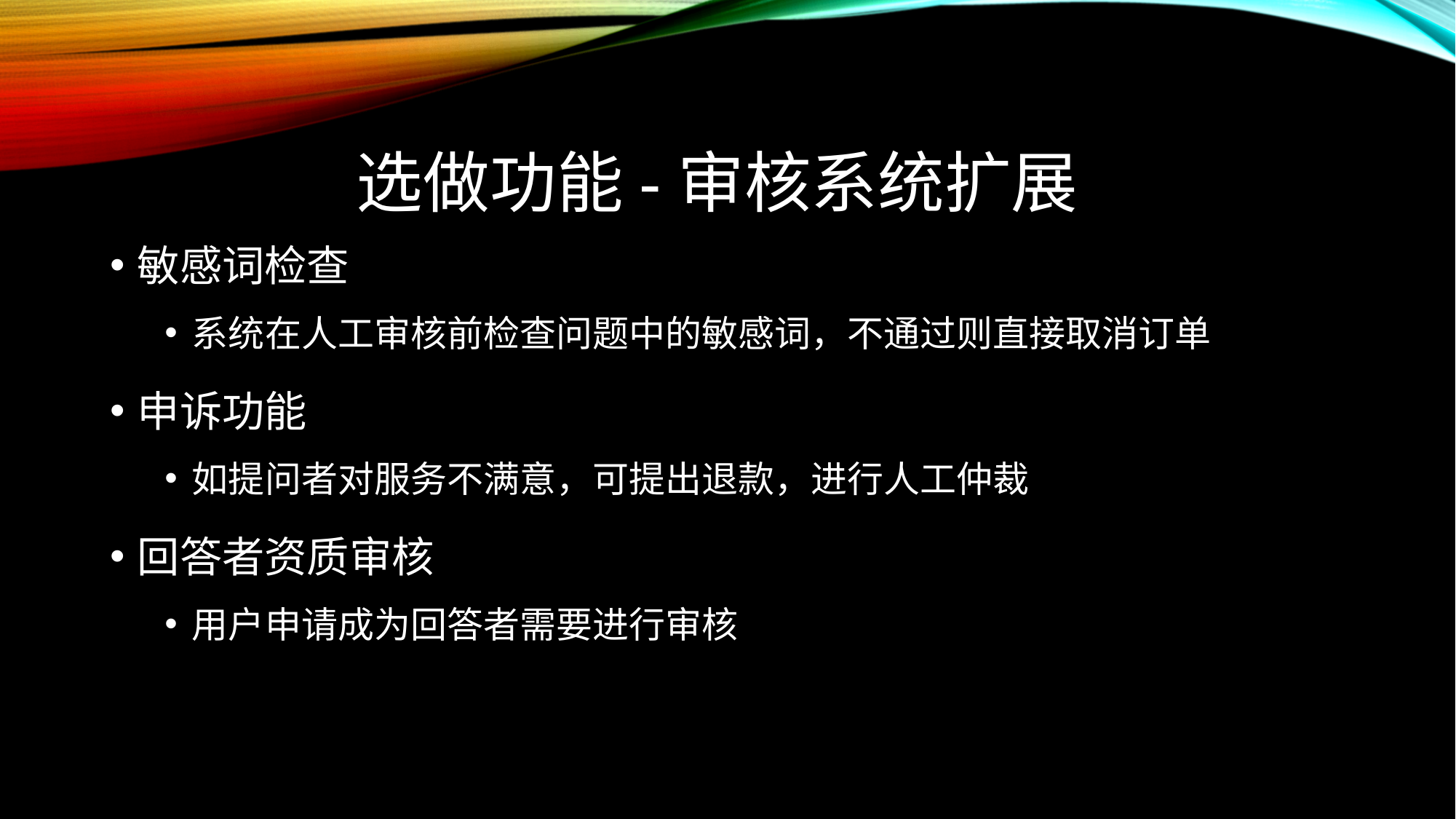

# 选做功能-审核系统扩展
敏感词检查
系统在人工审核前检查问题中的敏感词，不通过则直接取消订单
申诉功能
如提问者对服务不满意，可提出退款，进行人工仲裁
回答者资质审核
用户申请成为回答者需要进行审核